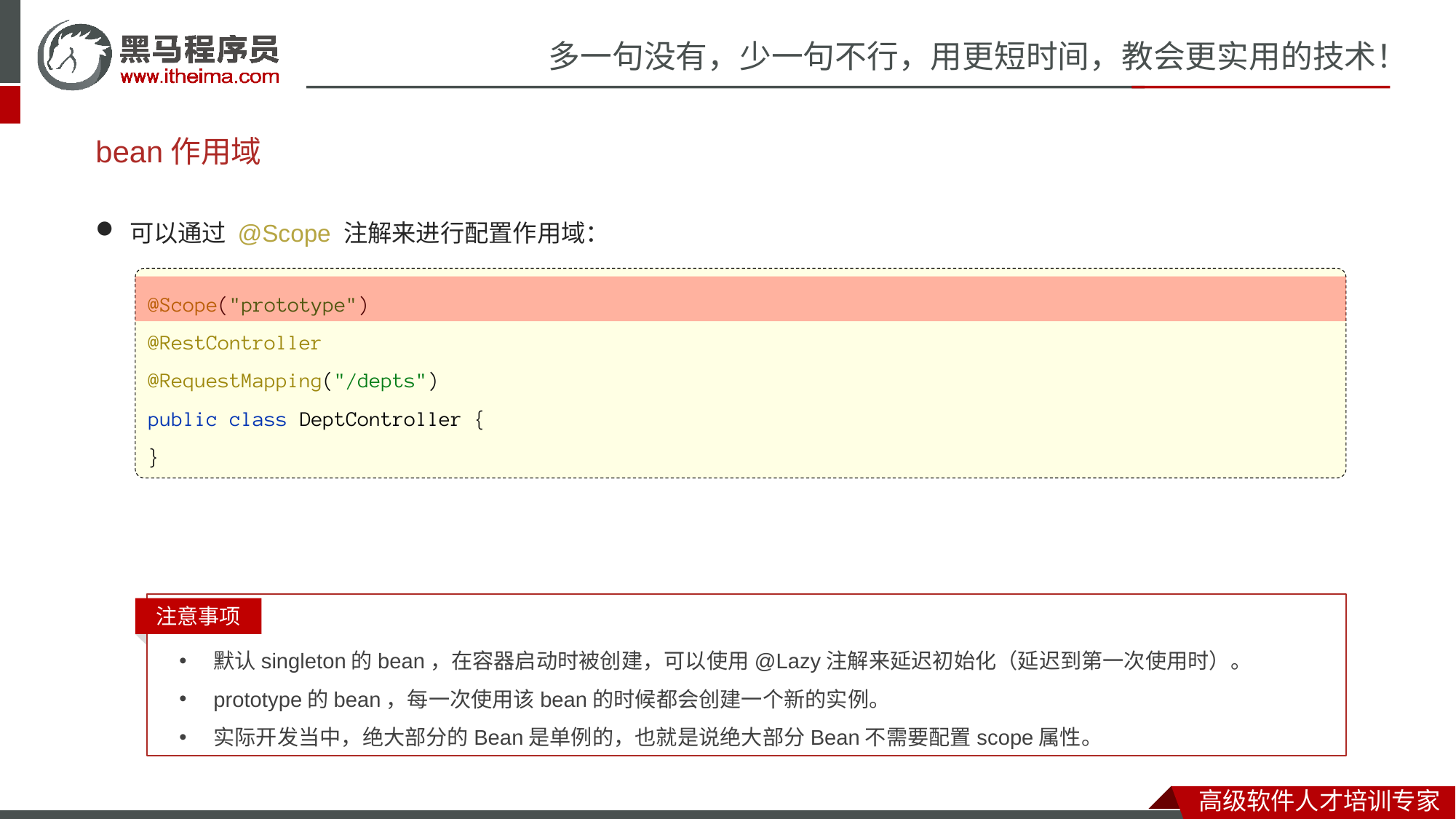

# bean作用域
可以通过 @Scope 注解来进行配置作用域：
@Scope("prototype")
@RestController
@RequestMapping("/depts")
public class DeptController {
}

注意事项

默认singleton的bean，在容器启动时被创建，可以使用@Lazy注解来延迟初始化（延迟到第一次使用时）。
prototype的bean，每一次使用该bean的时候都会创建一个新的实例。
实际开发当中，绝大部分的Bean是单例的，也就是说绝大部分Bean不需要配置scope属性。